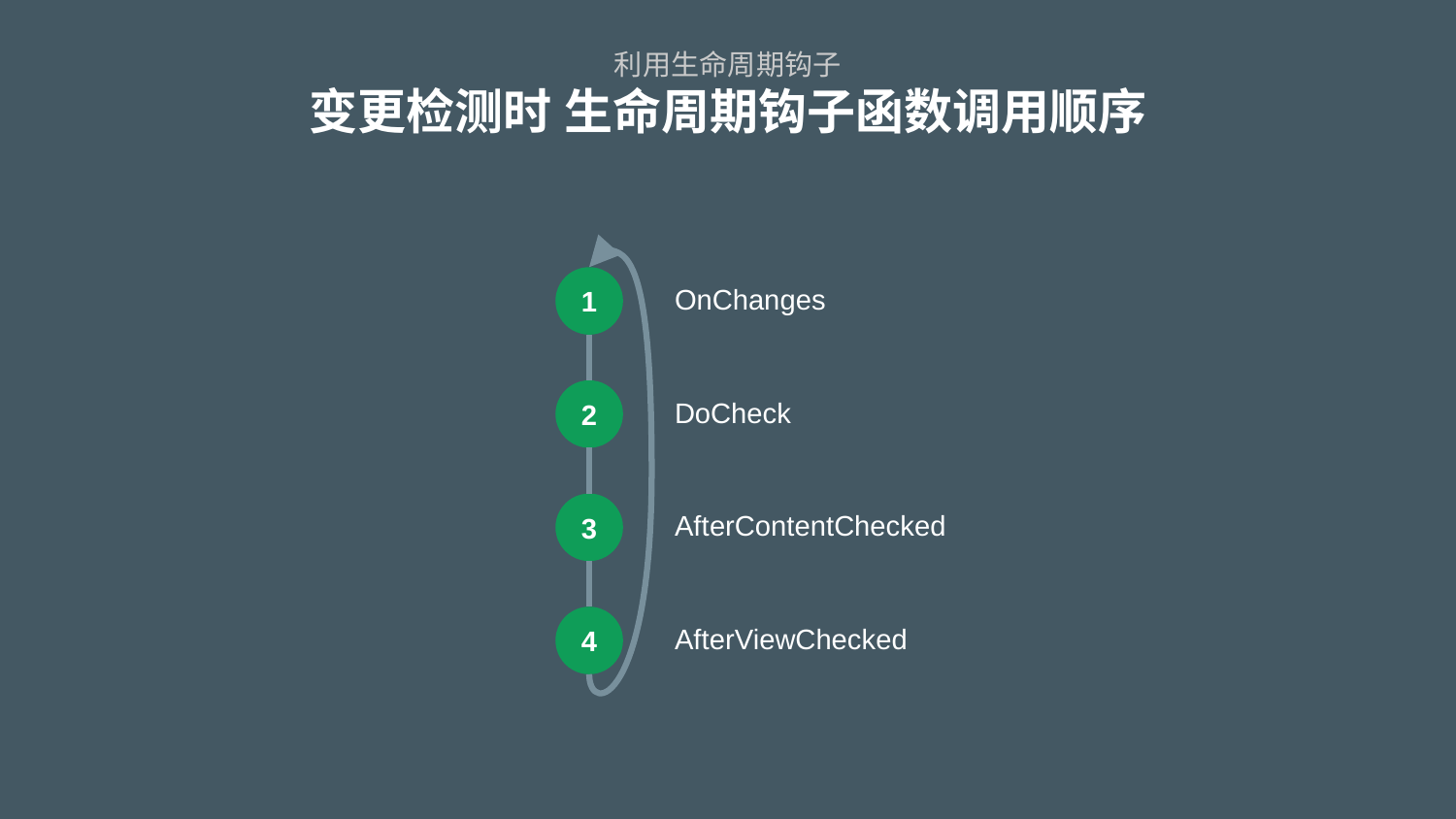

# 利用生命周期钩子 变更检测时 生命周期钩子函数调用顺序
1
OnChanges
2
DoCheck
3
AfterContentChecked
4
AfterViewChecked